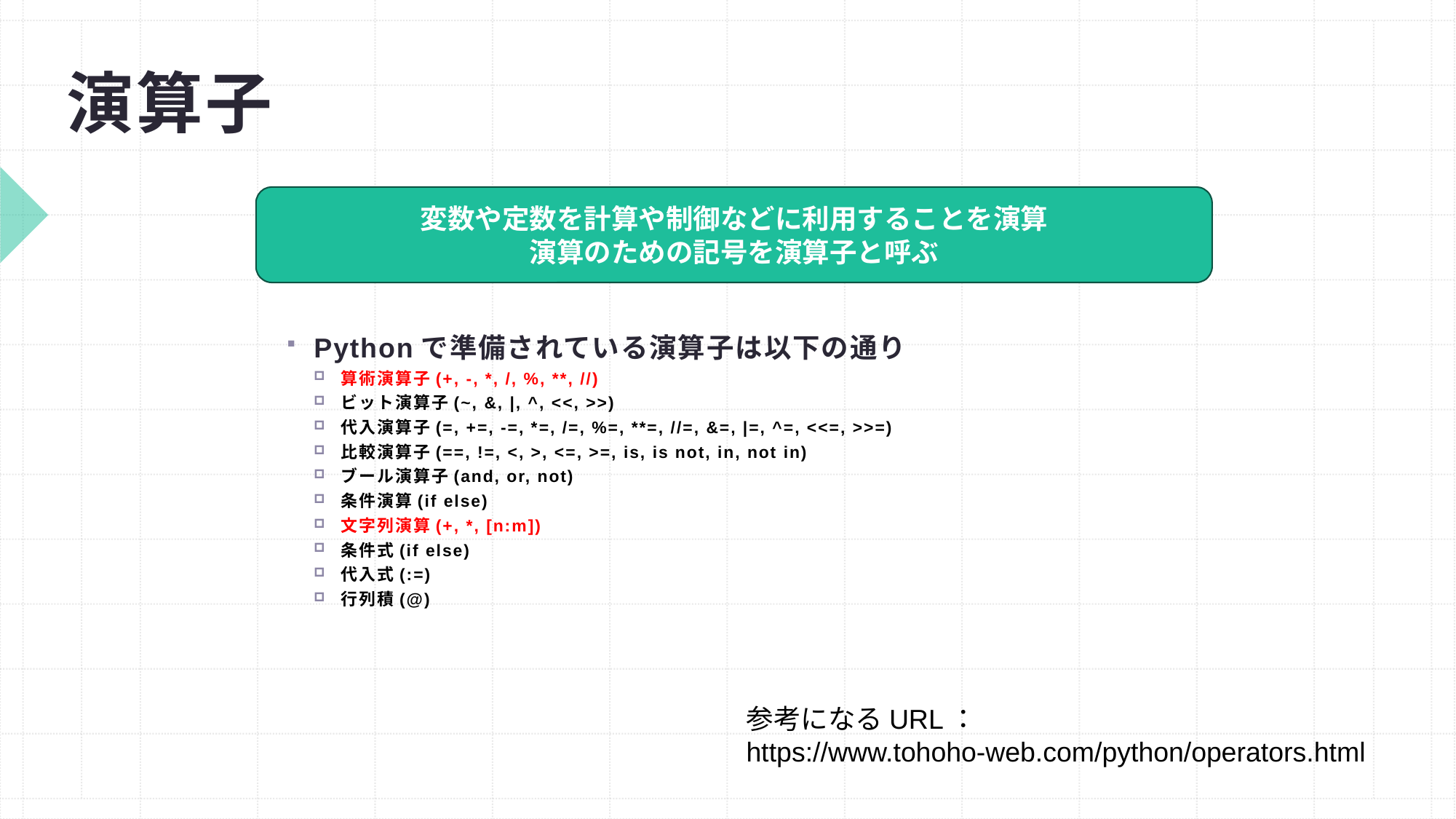

# 演算子
変数や定数を計算や制御などに利用することを演算
演算のための記号を演算子と呼ぶ
Pythonで準備されている演算子は以下の通り
算術演算子(+, -, *, /, %, **, //)
ビット演算子(~, &, |, ^, <<, >>)
代入演算子(=, +=, -=, *=, /=, %=, **=, //=, &=, |=, ^=, <<=, >>=)
比較演算子(==, !=, <, >, <=, >=, is, is not, in, not in)
ブール演算子(and, or, not)
条件演算(if else)
文字列演算(+, *, [n:m])
条件式(if else)
代入式(:=)
行列積(@)
参考になるURL：
https://www.tohoho-web.com/python/operators.html